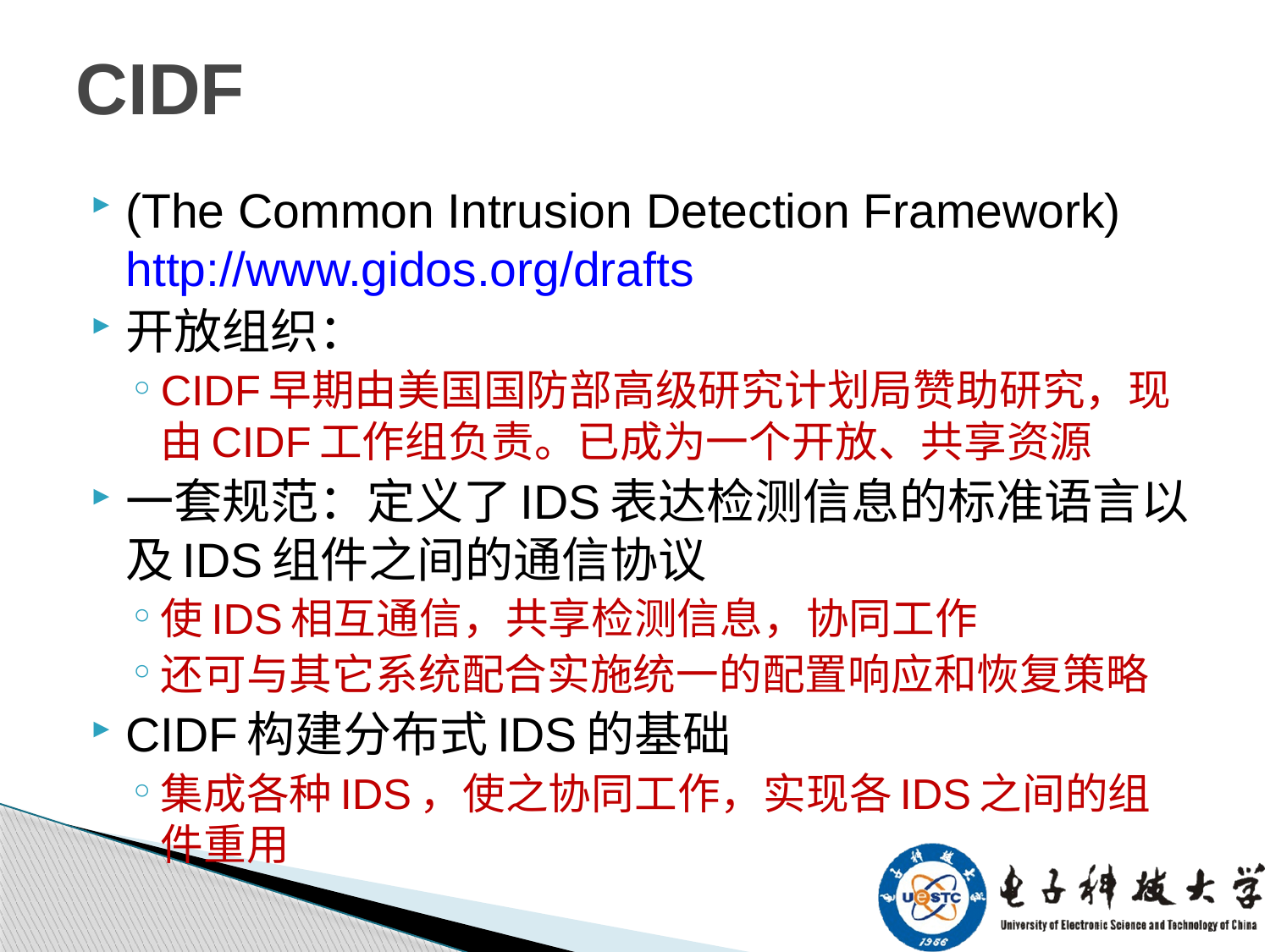

# CIDF
(The Common Intrusion Detection Framework) http://www.gidos.org/drafts
开放组织：
CIDF早期由美国国防部高级研究计划局赞助研究，现由CIDF工作组负责。已成为一个开放、共享资源
一套规范：定义了IDS表达检测信息的标准语言以及IDS组件之间的通信协议
使IDS相互通信，共享检测信息，协同工作
还可与其它系统配合实施统一的配置响应和恢复策略
CIDF构建分布式IDS的基础
集成各种IDS，使之协同工作，实现各IDS之间的组件重用